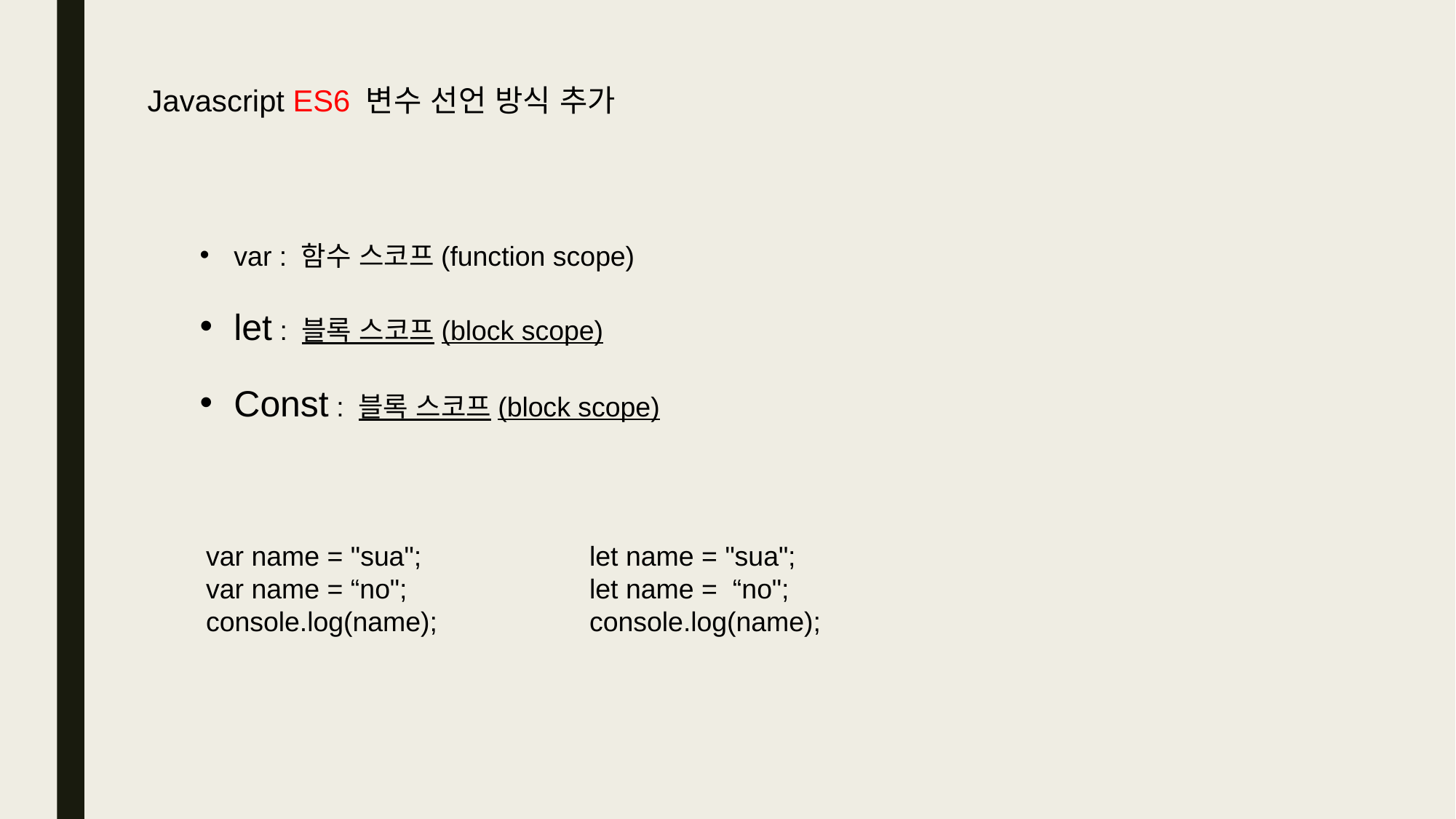

Javascript ES6 변수 선언 방식 추가
var : 함수 스코프(function scope)

let : 블록 스코프(block scope)

Const : 블록 스코프(block scope)

var name = "sua";
var name = “no";
console.log(name);
let name = "sua";
let name =  “no";
console.log(name);